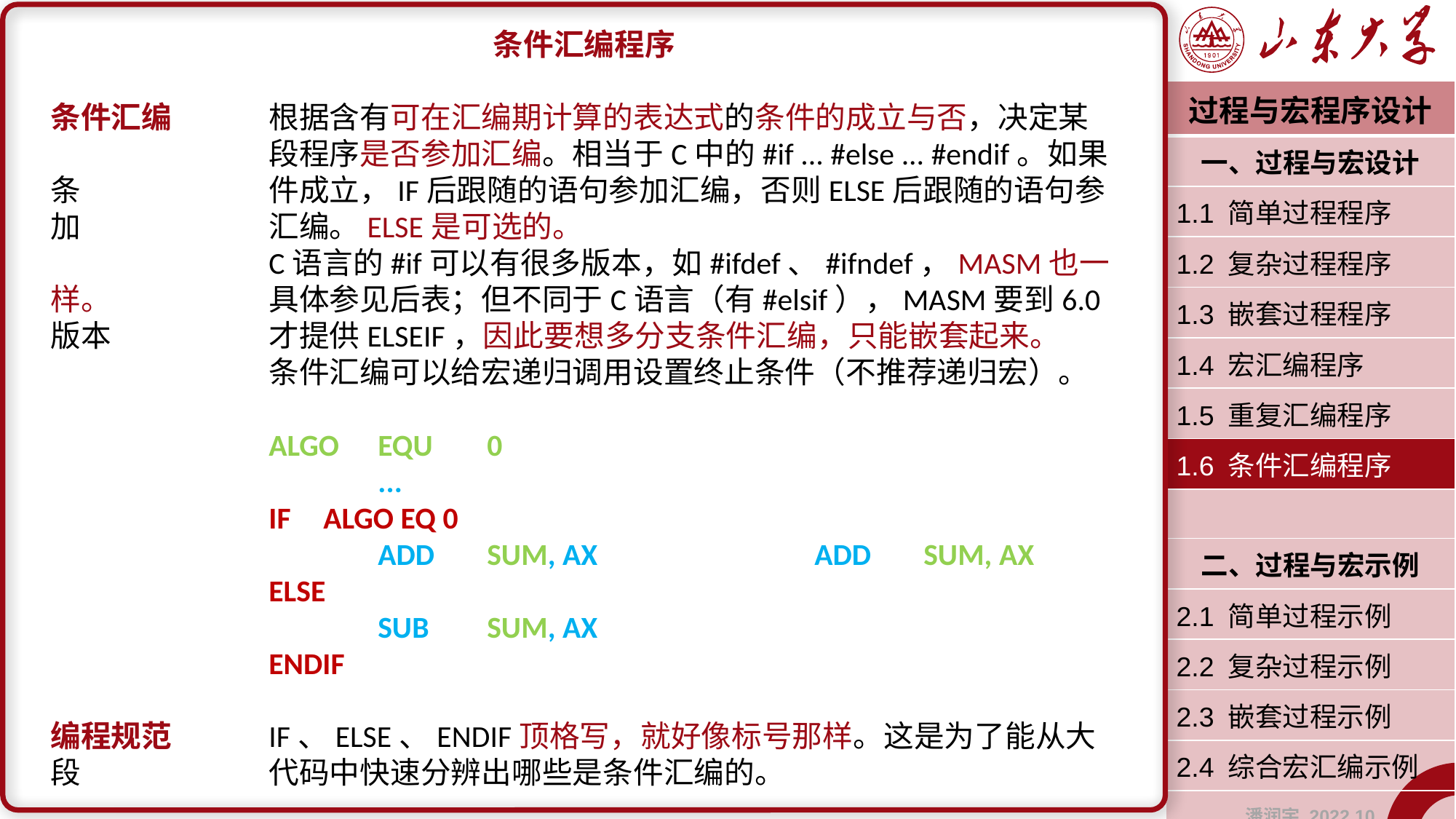

条件汇编程序

条件汇编 	根据含有可在汇编期计算的表达式的条件的成立与否，决定某		段程序是否参加汇编。相当于C中的#if ... #else ... #endif。如果条		件成立，IF后跟随的语句参加汇编，否则ELSE后跟随的语句参加		汇编。ELSE是可选的。
		C语言的#if可以有很多版本，如#ifdef、#ifndef，MASM也一样。		具体参见后表；但不同于C语言（有#elsif），MASM要到6.0版本		才提供ELSEIF，因此要想多分支条件汇编，只能嵌套起来。
		条件汇编可以给宏递归调用设置终止条件（不推荐递归宏）。

		ALGO	EQU	0
			...
IF	ALGO EQ 0
			ADD	SUM, AX		ADD	SUM, AX
		ELSE
			SUB	SUM, AX
		ENDIF

编程规范	IF、ELSE、ENDIF顶格写，就好像标号那样。这是为了能从大段		代码中快速分辨出哪些是条件汇编的。
| 过程与宏程序设计 |
| --- |
| 一、过程与宏设计 |
| 1.1 简单过程程序 |
| 1.2 复杂过程程序 |
| 1.3 嵌套过程程序 |
| 1.4 宏汇编程序 |
| 1.5 重复汇编程序 |
| 1.6 条件汇编程序 |
|  |
| 二、过程与宏示例 |
| 2.1 简单过程示例 |
| 2.2 复杂过程示例 |
| 2.3 嵌套过程示例 |
| 2.4 综合宏汇编示例 |
| 潘润宇 2022.10 |